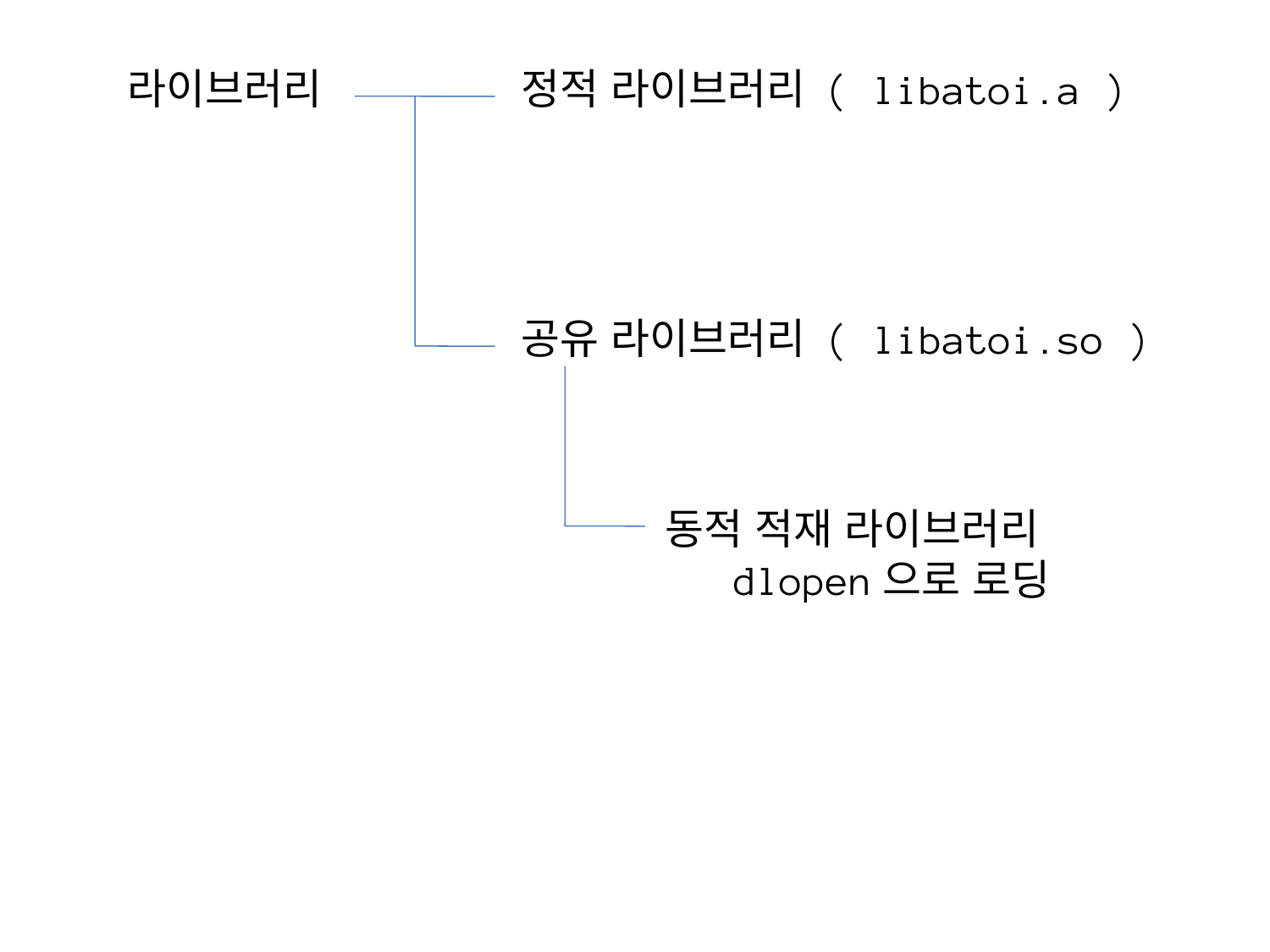

라이브러리
정적 라이브러리 ( libatoi.a )
공유 라이브러리 ( libatoi.so )
동적 적재 라이브러리
   dlopen으로 로딩